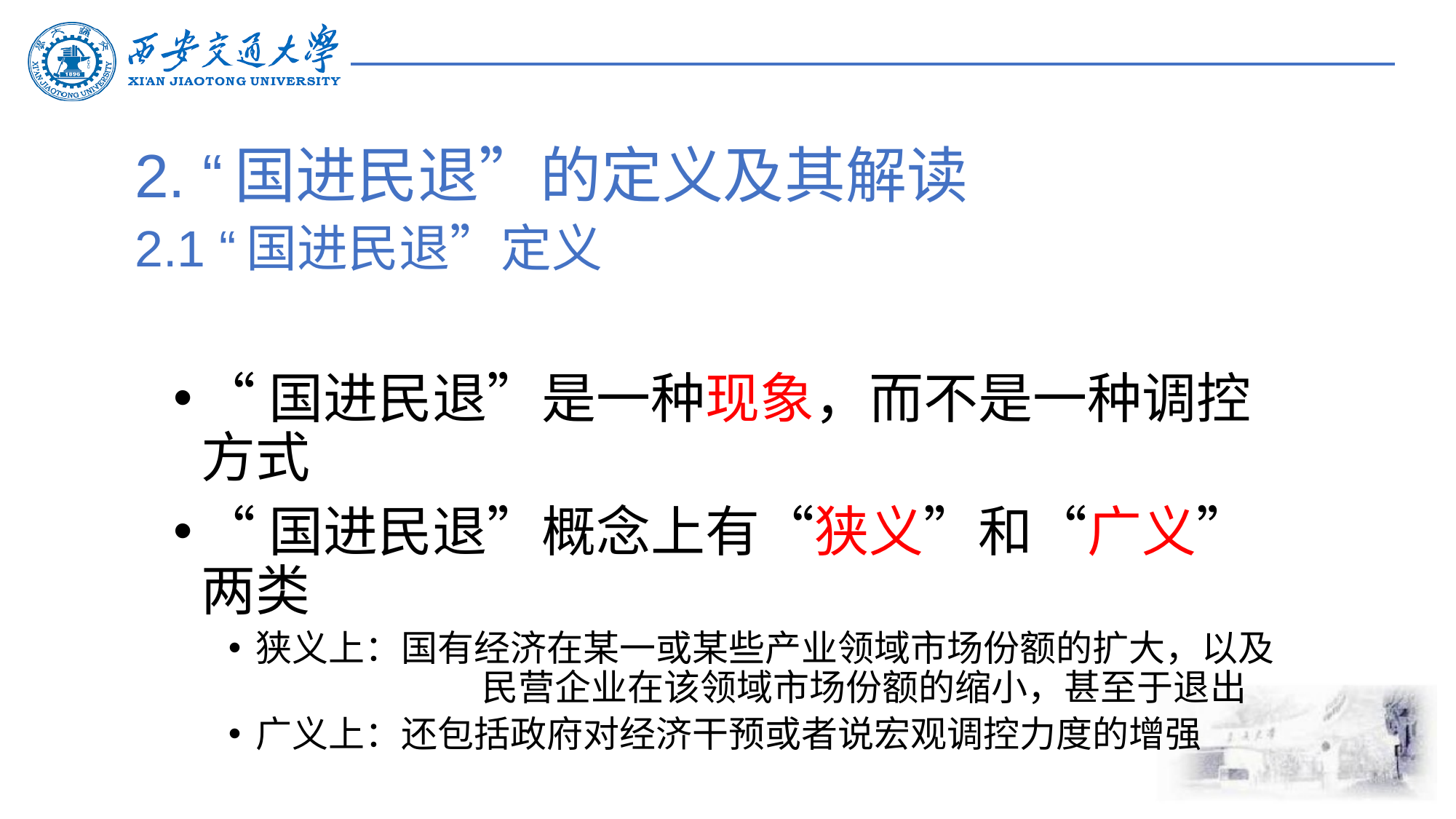

# 2. “国进民退”的定义及其解读 2.1 “国进民退”定义
“国进民退”是一种现象，而不是一种调控方式
“国进民退”概念上有“狭义”和“广义”两类
狭义上：国有经济在某一或某些产业领域市场份额的扩大，以及		 民营企业在该领域市场份额的缩小，甚至于退出
广义上：还包括政府对经济干预或者说宏观调控力度的增强